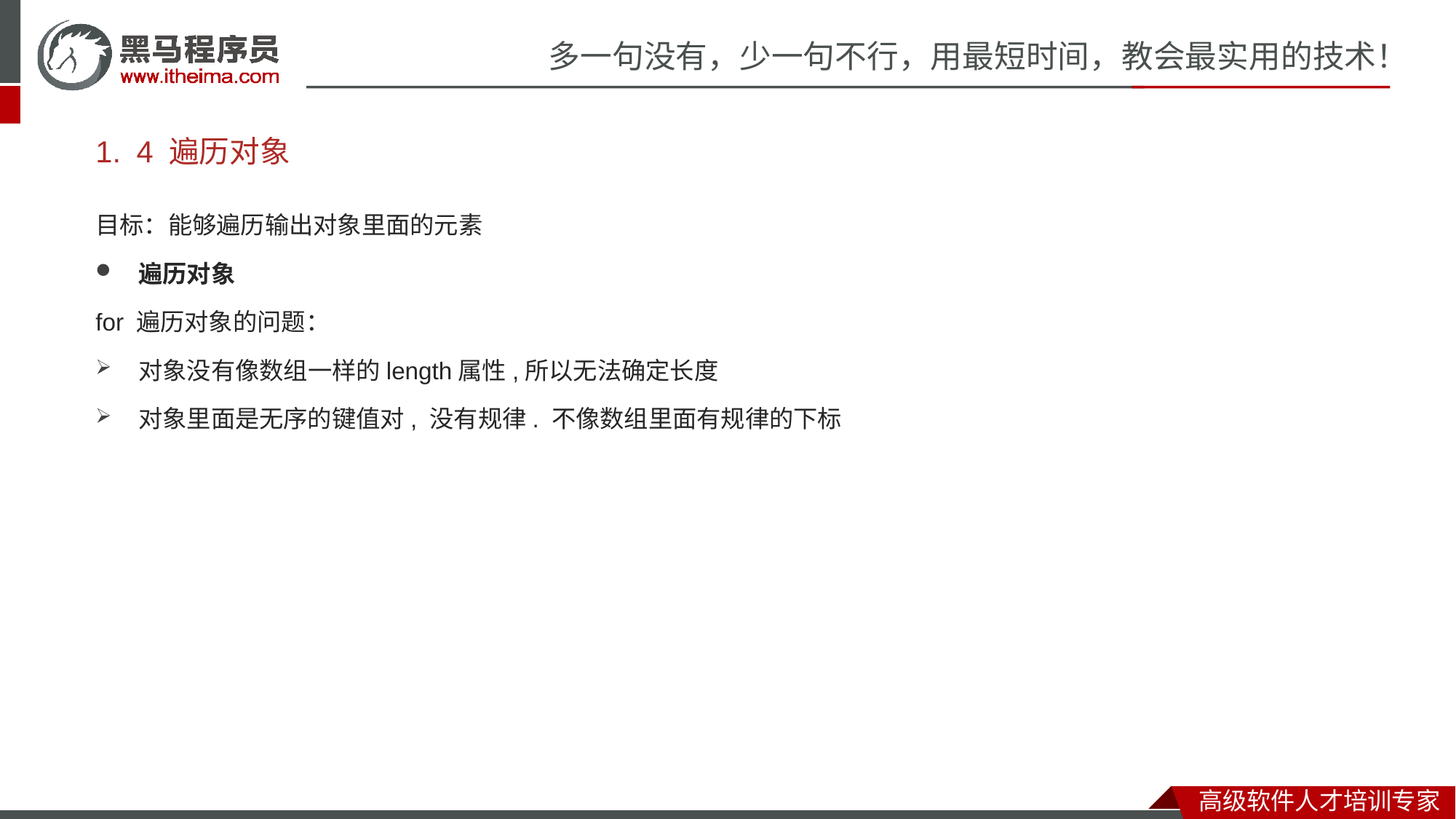

# 4 遍历对象
目标：能够遍历输出对象里面的元素
遍历对象
for 遍历对象的问题：
对象没有像数组一样的length属性,所以无法确定长度
对象里面是无序的键值对, 没有规律. 不像数组里面有规律的下标